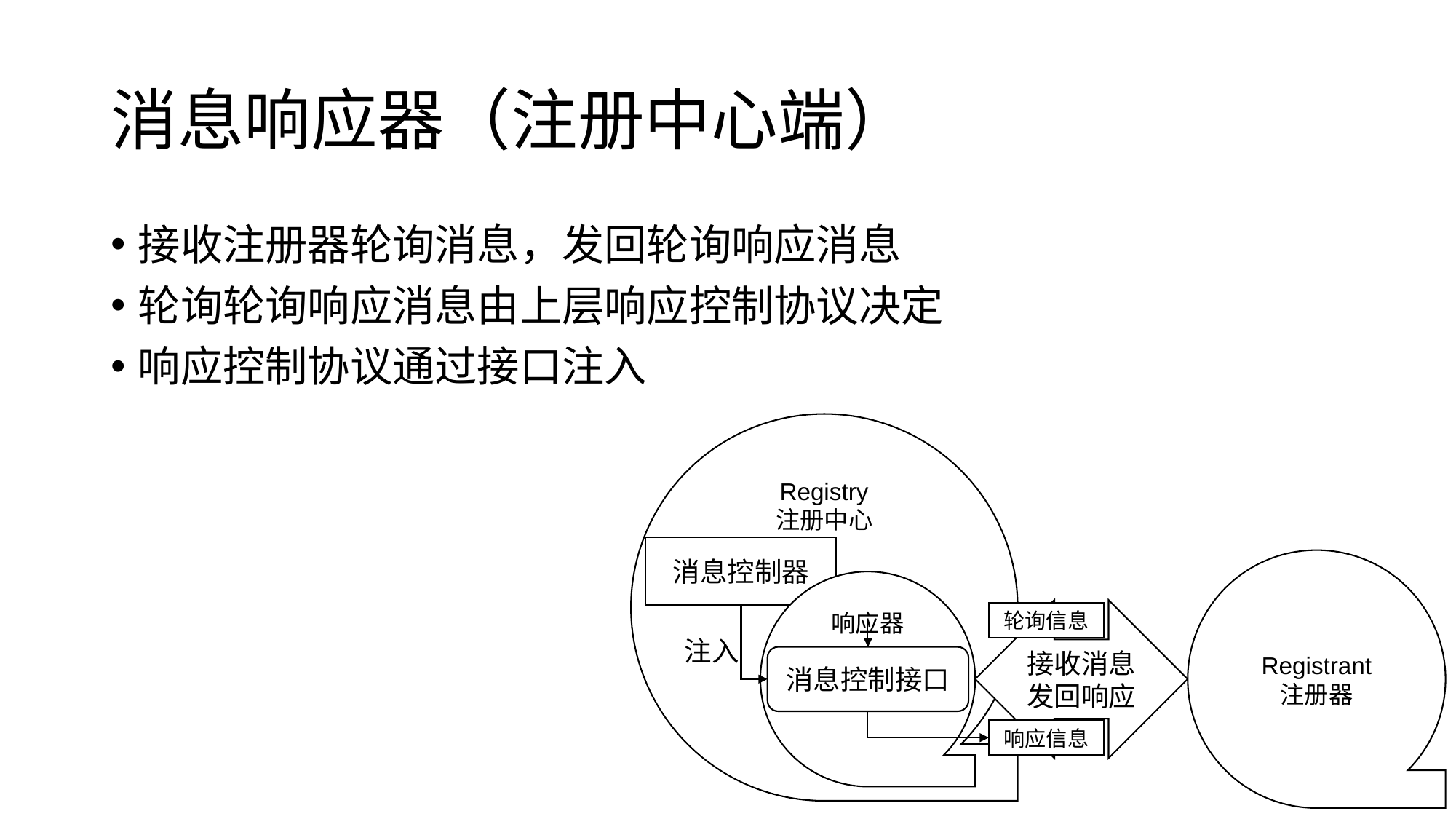

# 消息响应器（注册中心端）
接收注册器轮询消息，发回轮询响应消息
轮询轮询响应消息由上层响应控制协议决定
响应控制协议通过接口注入

Registry
注册中心
消息控制器
Registrant
注册器
响应器
消息控制接口
接收消息
发回响应
轮询信息
注入
响应信息